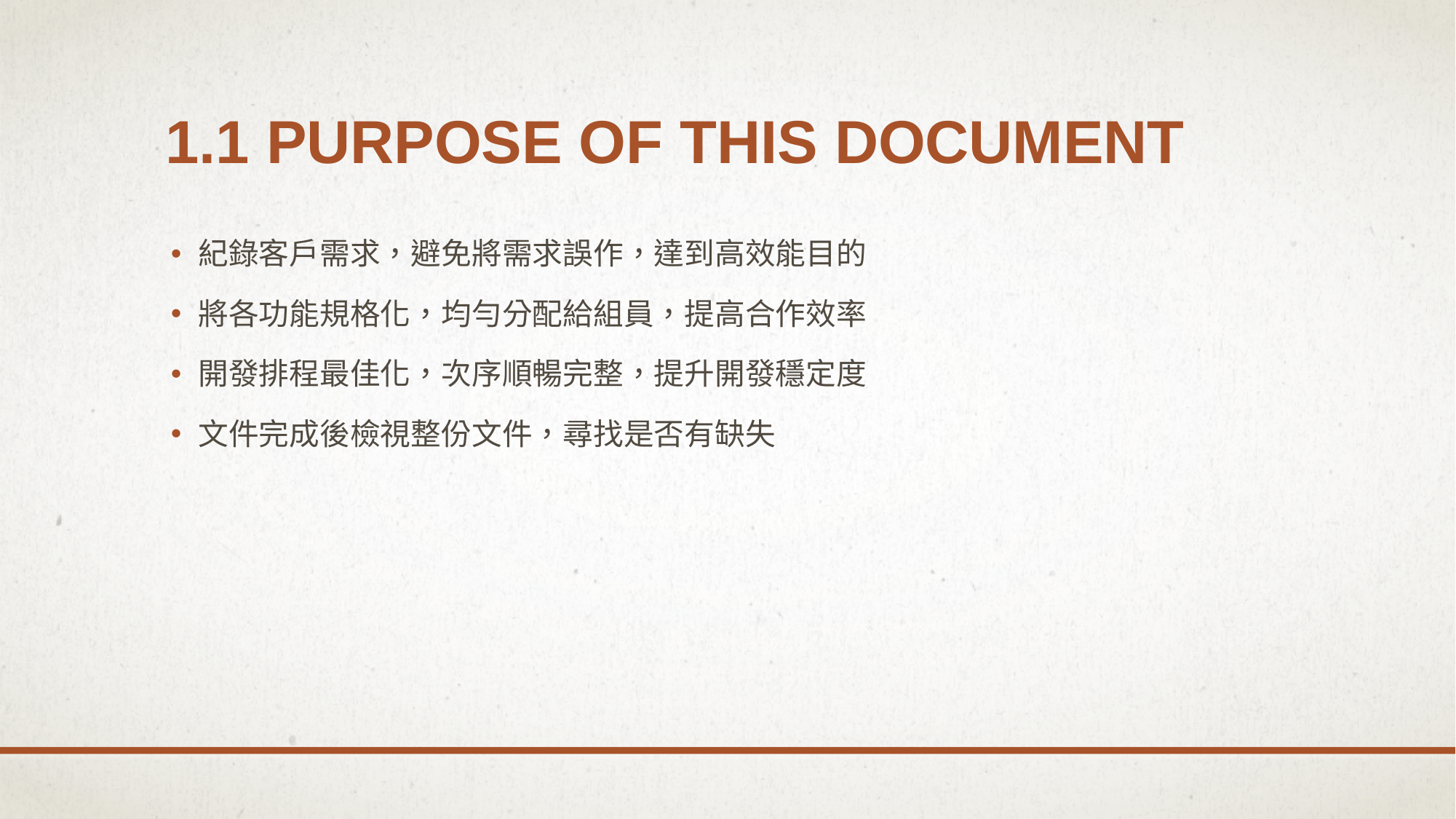

# 1.1 Purpose of this document
紀錄客戶需求，避免將需求誤作，達到高效能目的
將各功能規格化，均勻分配給組員，提高合作效率
開發排程最佳化，次序順暢完整，提升開發穩定度
文件完成後檢視整份文件，尋找是否有缺失